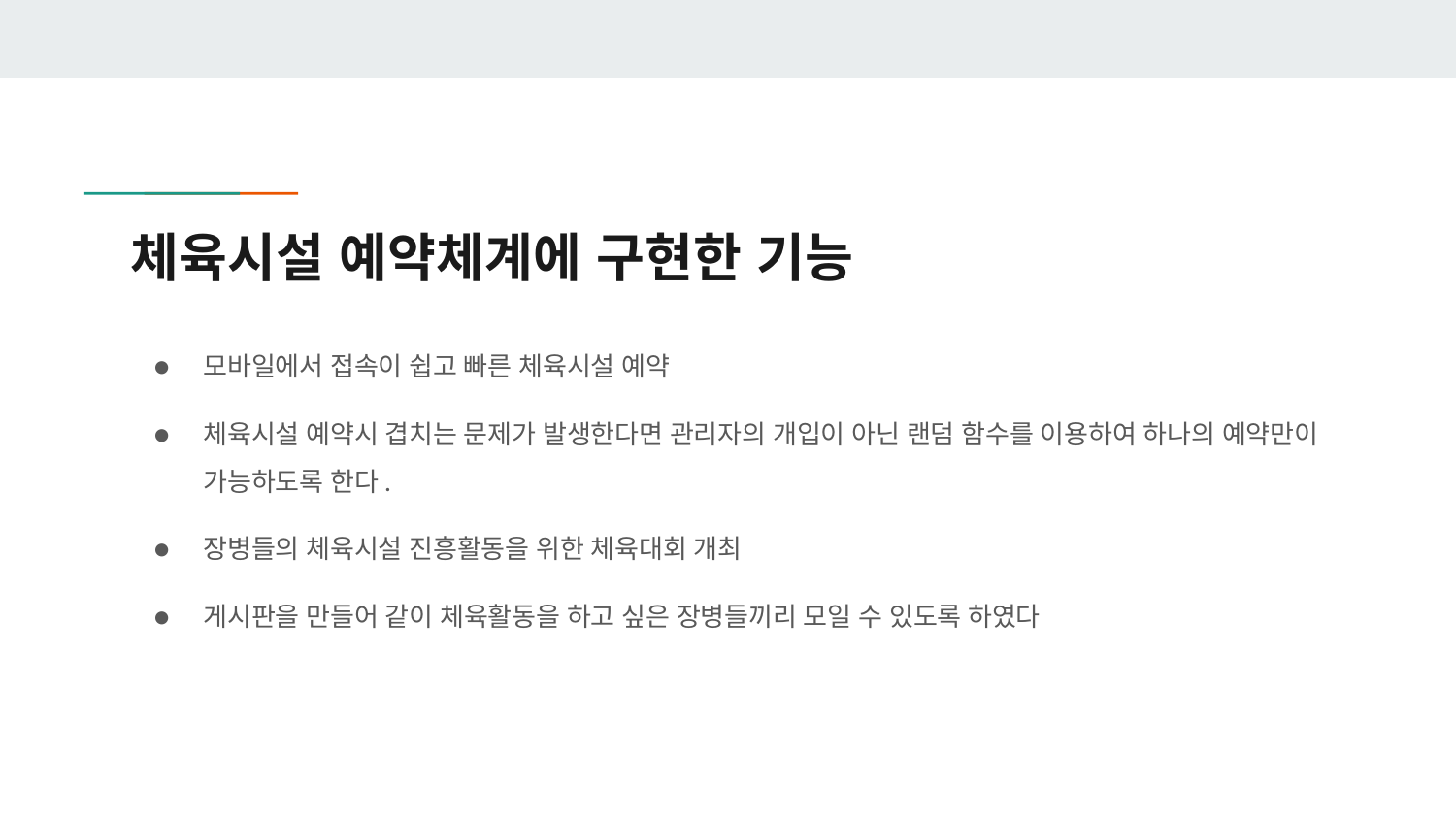

# 체육시설 예약체계에 구현한 기능
모바일에서 접속이 쉽고 빠른 체육시설 예약
체육시설 예약시 겹치는 문제가 발생한다면 관리자의 개입이 아닌 랜덤 함수를 이용하여 하나의 예약만이 가능하도록 한다.
장병들의 체육시설 진흥활동을 위한 체육대회 개최
게시판을 만들어 같이 체육활동을 하고 싶은 장병들끼리 모일 수 있도록 하였다